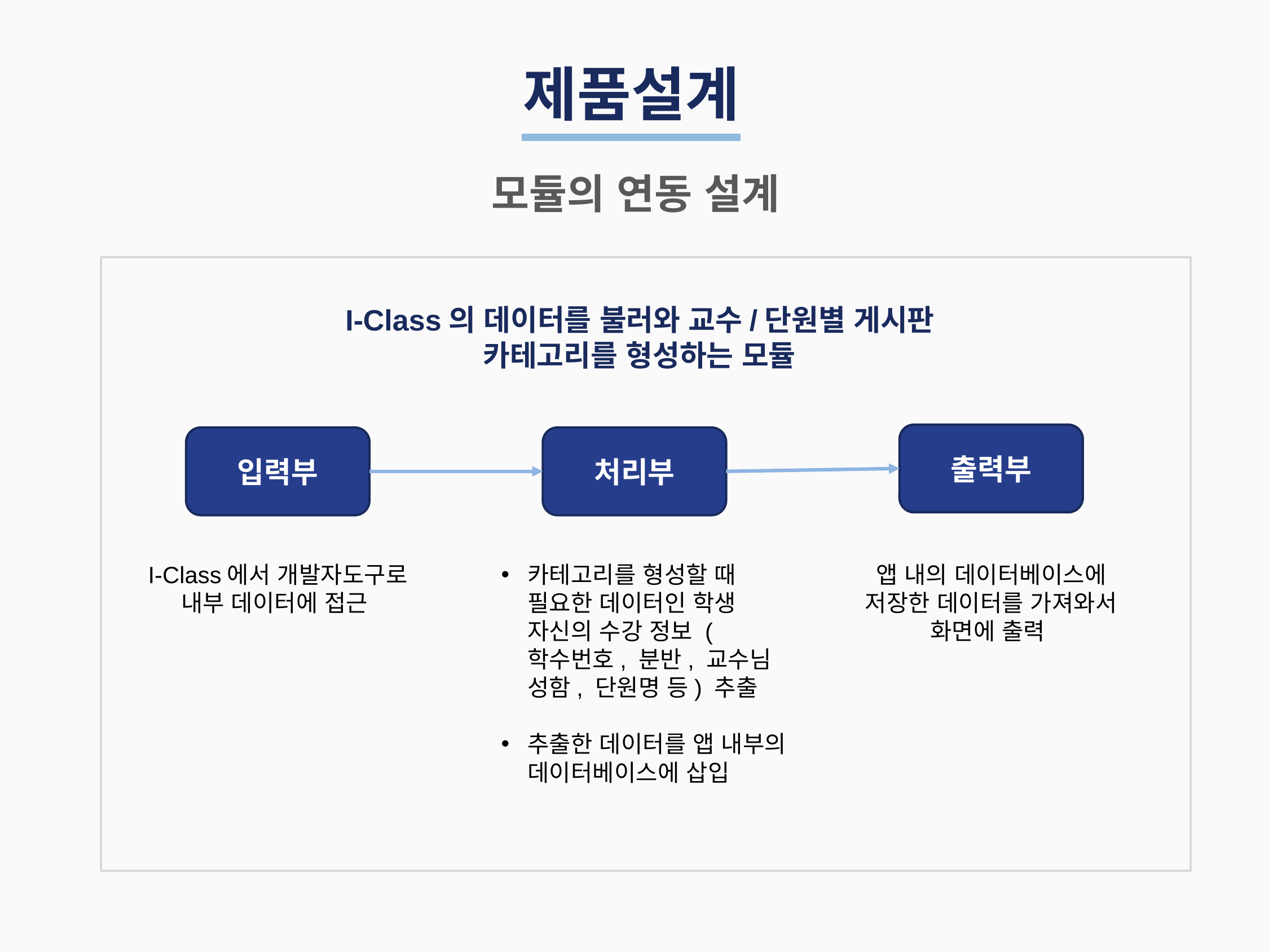

제품설계
모듈의 연동 설계

 I-Class의 데이터를 불러와 교수/단원별 게시판
 카테고리를 형성하는 모듈
출력부
앱 내의 데이터베이스에 저장한 데이터를 가져와서 화면에 출력
입력부
처리부
I-Class에서 개발자도구로 내부 데이터에 접근
카테고리를 형성할 때 필요한 데이터인 학생 자신의 수강 정보 (학수번호, 분반, 교수님 성함, 단원명 등) 추출

추출한 데이터를 앱 내부의 데이터베이스에 삽입